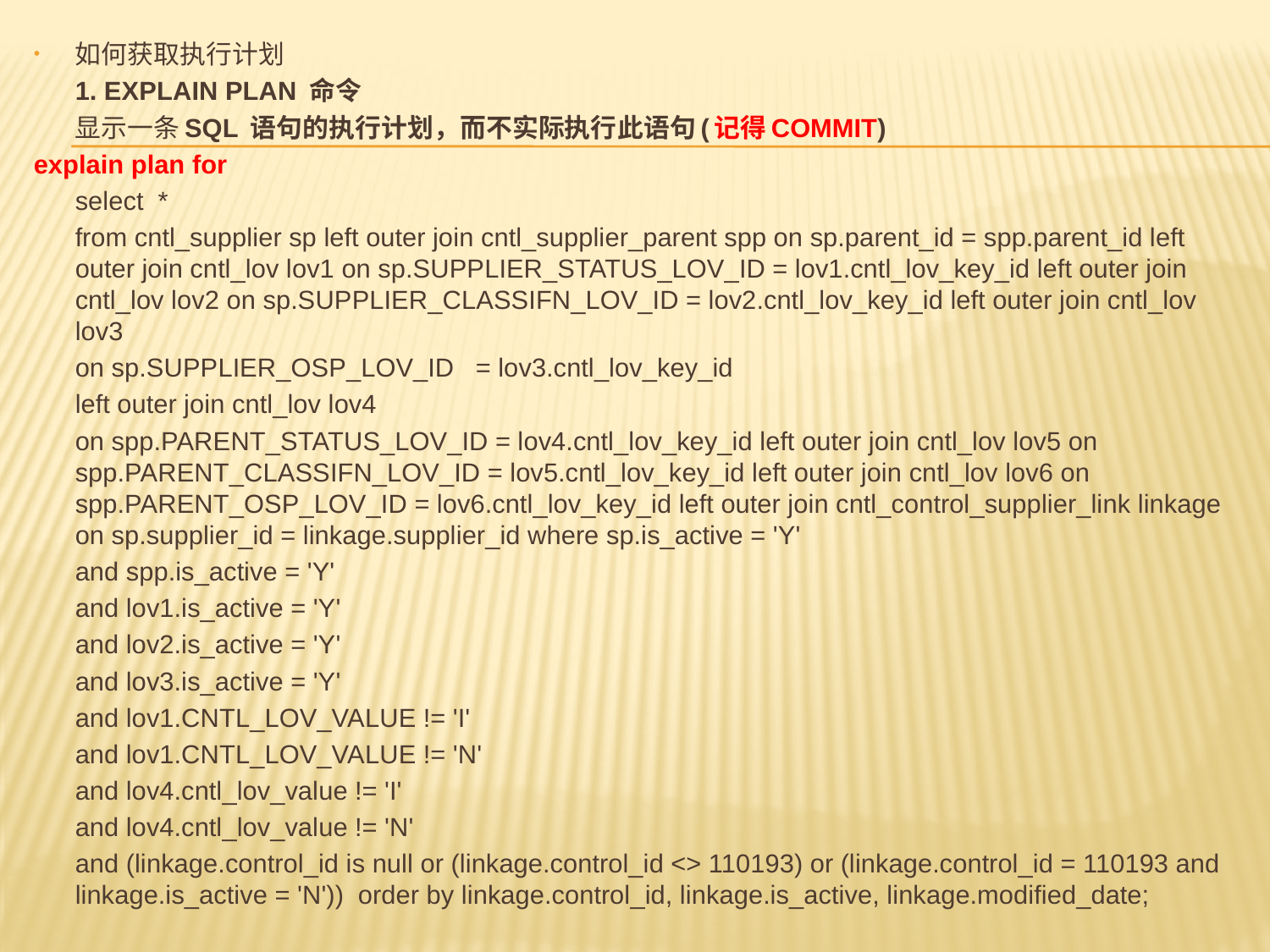

如何获取执行计划
	1. EXPLAIN PLAN 命令
		显示一条SQL 语句的执行计划，而不实际执行此语句(记得COMMIT)
explain plan for
	select  *
 	from cntl_supplier sp left outer join cntl_supplier_parent spp on sp.parent_id = spp.parent_id left outer join cntl_lov lov1 on sp.SUPPLIER_STATUS_LOV_ID = lov1.cntl_lov_key_id left outer join cntl_lov lov2 on sp.SUPPLIER_CLASSIFN_LOV_ID = lov2.cntl_lov_key_id left outer join cntl_lov lov3
	on sp.SUPPLIER_OSP_LOV_ID   = lov3.cntl_lov_key_id
	left outer join cntl_lov lov4
	on spp.PARENT_STATUS_LOV_ID = lov4.cntl_lov_key_id left outer join cntl_lov lov5 on spp.PARENT_CLASSIFN_LOV_ID = lov5.cntl_lov_key_id left outer join cntl_lov lov6 on spp.PARENT_OSP_LOV_ID = lov6.cntl_lov_key_id left outer join cntl_control_supplier_link linkage on sp.supplier_id = linkage.supplier_id where sp.is_active = 'Y'
	and spp.is_active = 'Y'
	and lov1.is_active = 'Y'
	and lov2.is_active = 'Y'
	and lov3.is_active = 'Y'
	and lov1.CNTL_LOV_VALUE != 'I'
	and lov1.CNTL_LOV_VALUE != 'N'
	and lov4.cntl_lov_value != 'I'
	and lov4.cntl_lov_value != 'N'
	and (linkage.control_id is null or (linkage.control_id <> 110193) or (linkage.control_id = 110193 and linkage.is_active = 'N'))  order by linkage.control_id, linkage.is_active, linkage.modified_date;